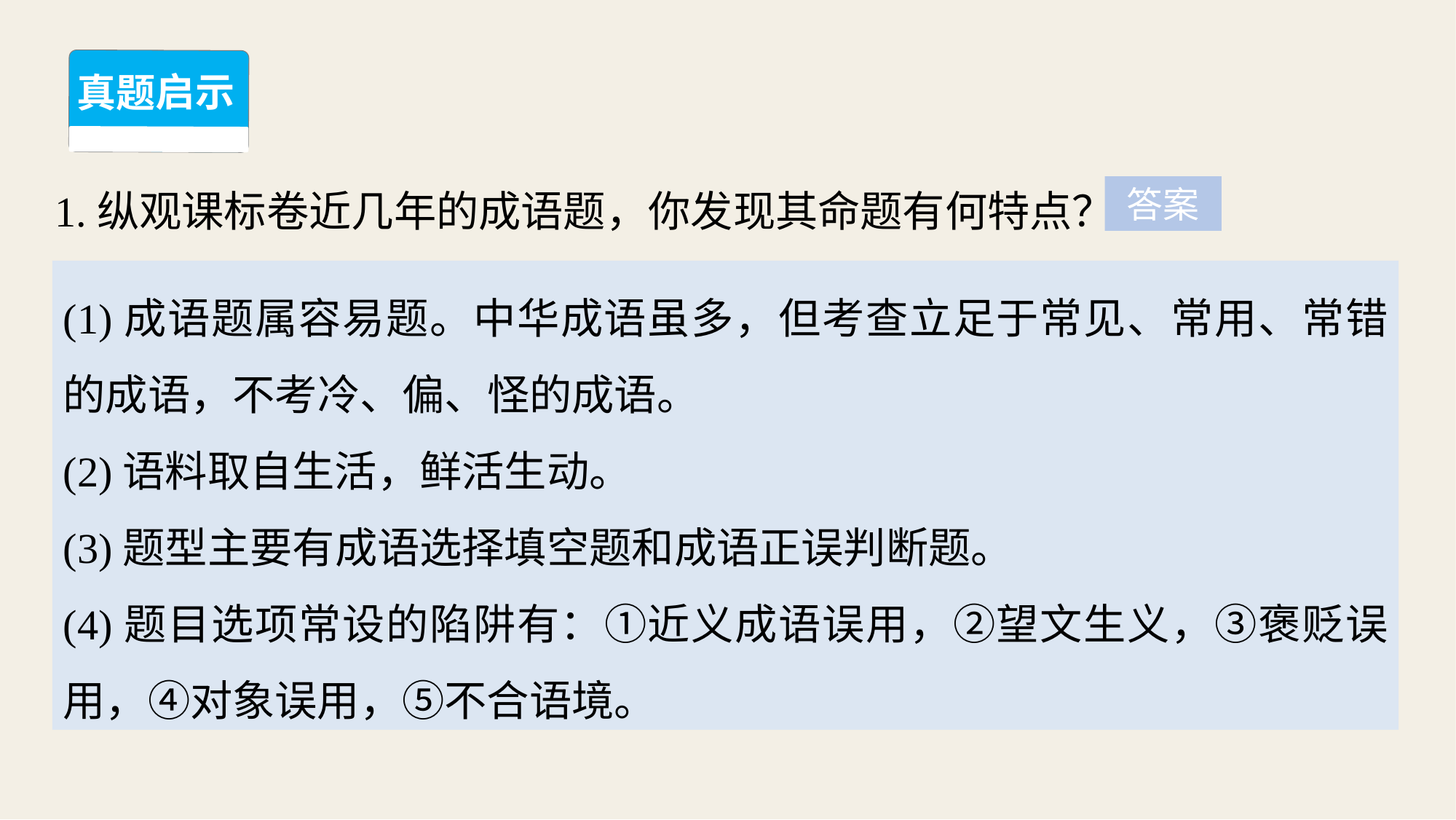

真题启示
1.纵观课标卷近几年的成语题，你发现其命题有何特点？
答案
(1)成语题属容易题。中华成语虽多，但考查立足于常见、常用、常错的成语，不考冷、偏、怪的成语。
(2)语料取自生活，鲜活生动。
(3)题型主要有成语选择填空题和成语正误判断题。
(4)题目选项常设的陷阱有：①近义成语误用，②望文生义，③褒贬误用，④对象误用，⑤不合语境。